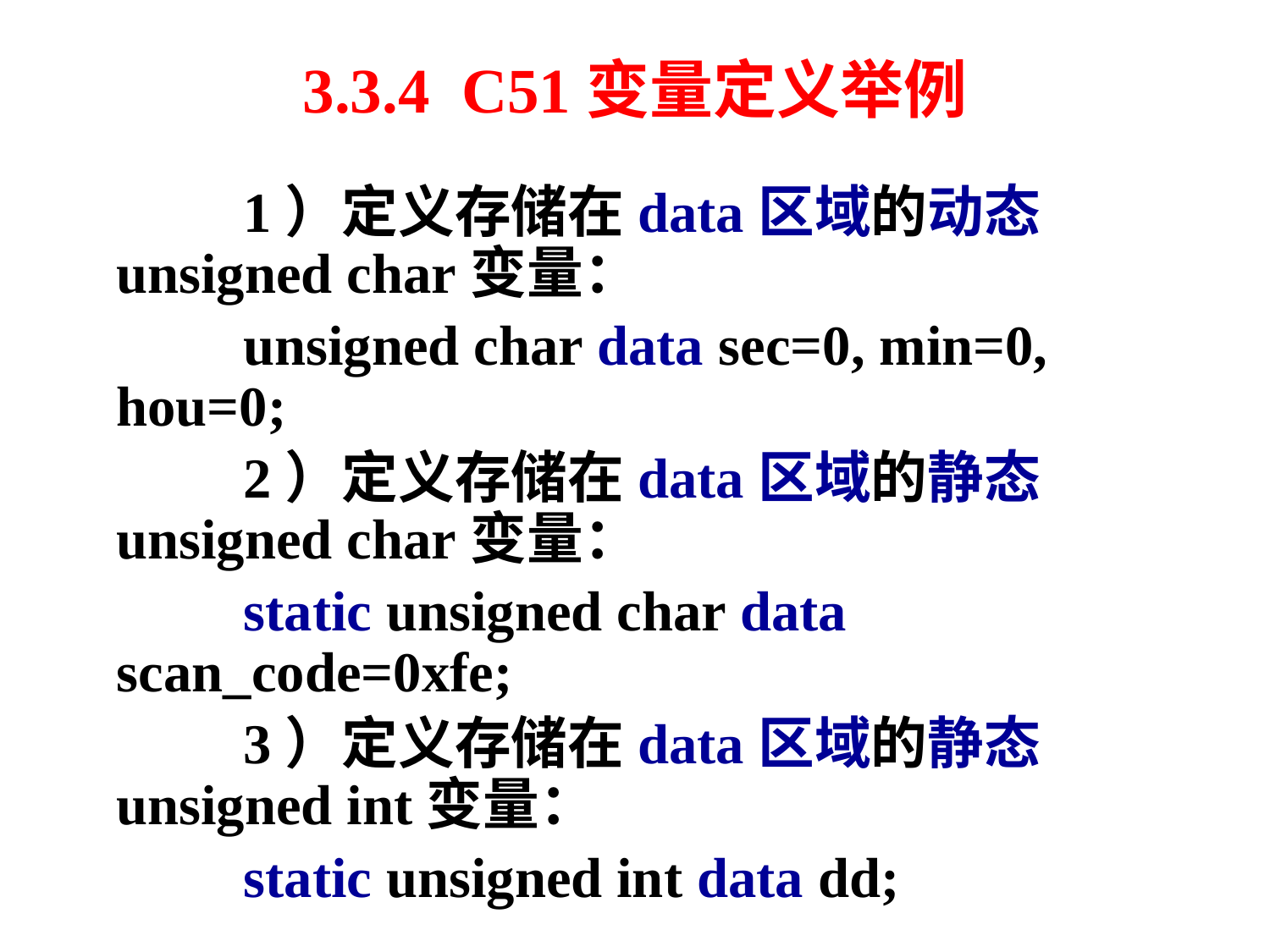

# 3.3.4  C51变量定义举例
		1）定义存储在data区域的动态unsigned char变量：
		unsigned char data sec=0, min=0, hou=0;
		2）定义存储在data区域的静态unsigned char变量：
		static unsigned char data scan_code=0xfe;
		3）定义存储在data区域的静态unsigned int变量：
		static unsigned int data dd;